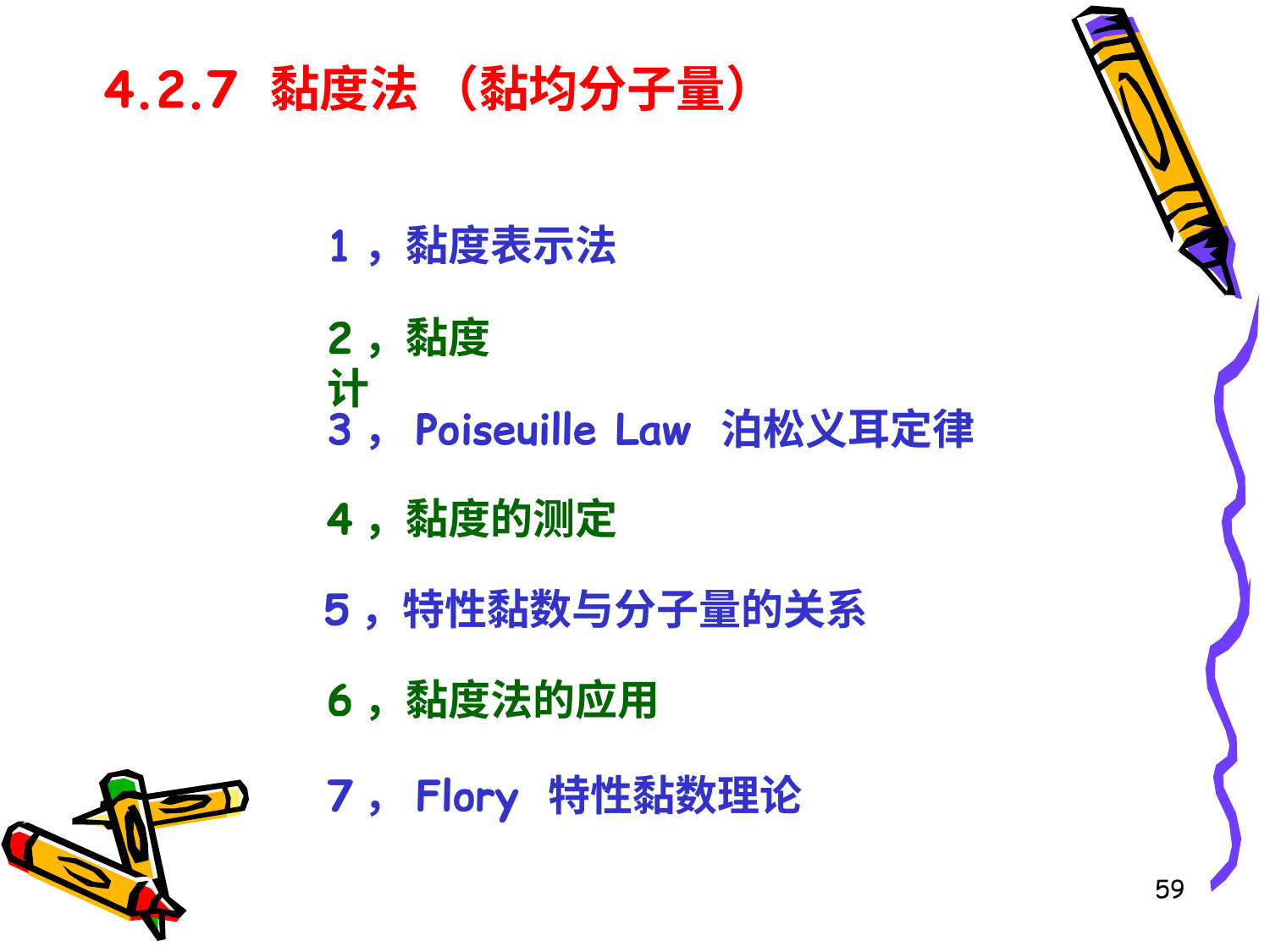

4.2.7 黏度法 （黏均分子量）
1，黏度表示法
2，黏度计
3，Poiseuille Law 泊松义耳定律
4，黏度的测定
5，特性黏数与分子量的关系
6，黏度法的应用
7，Flory 特性黏数理论
59